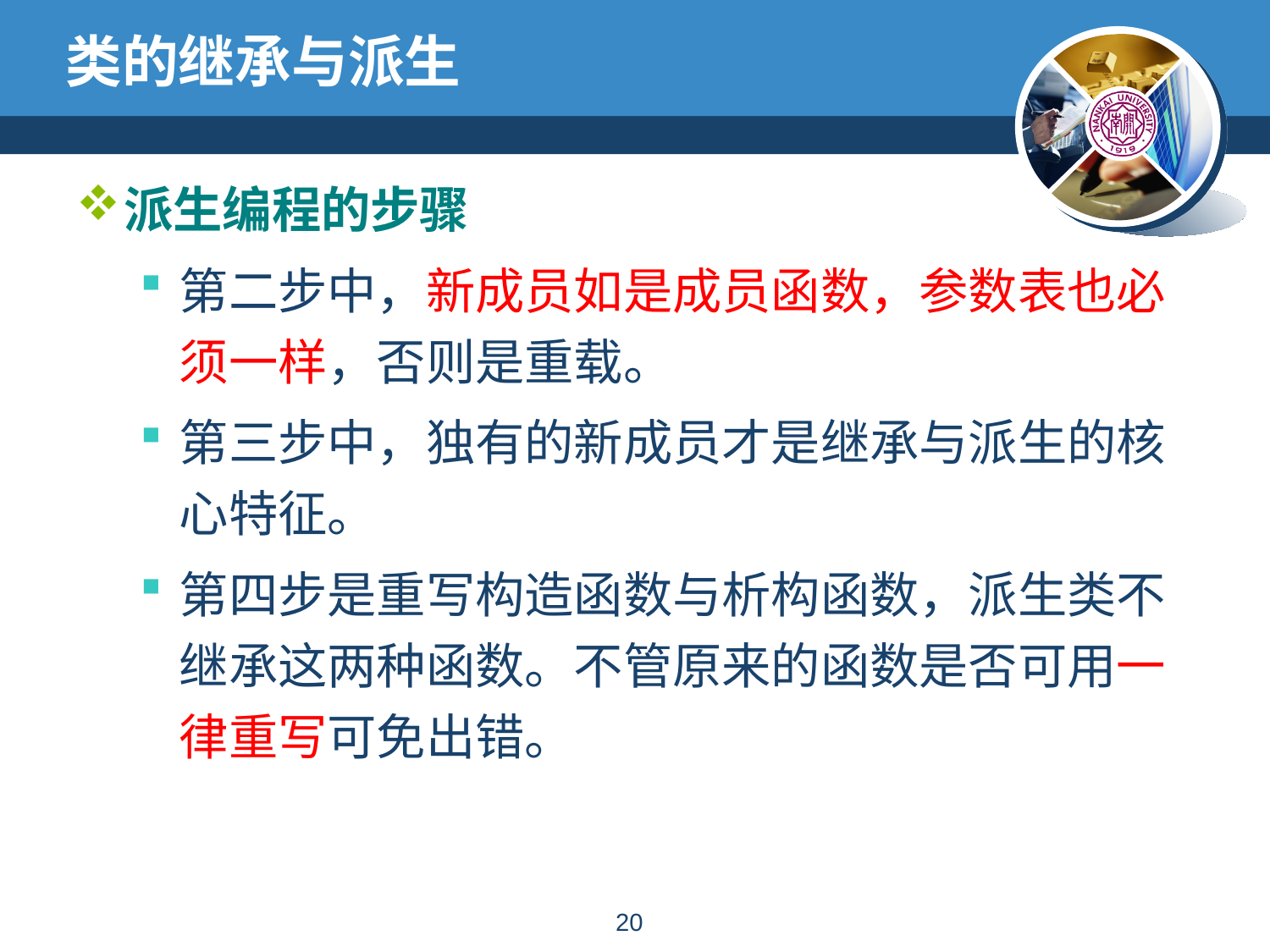

# 类的继承与派生
派生编程的步骤
第二步中，新成员如是成员函数，参数表也必须一样，否则是重载。
第三步中，独有的新成员才是继承与派生的核心特征。
第四步是重写构造函数与析构函数，派生类不继承这两种函数。不管原来的函数是否可用一律重写可免出错。

20